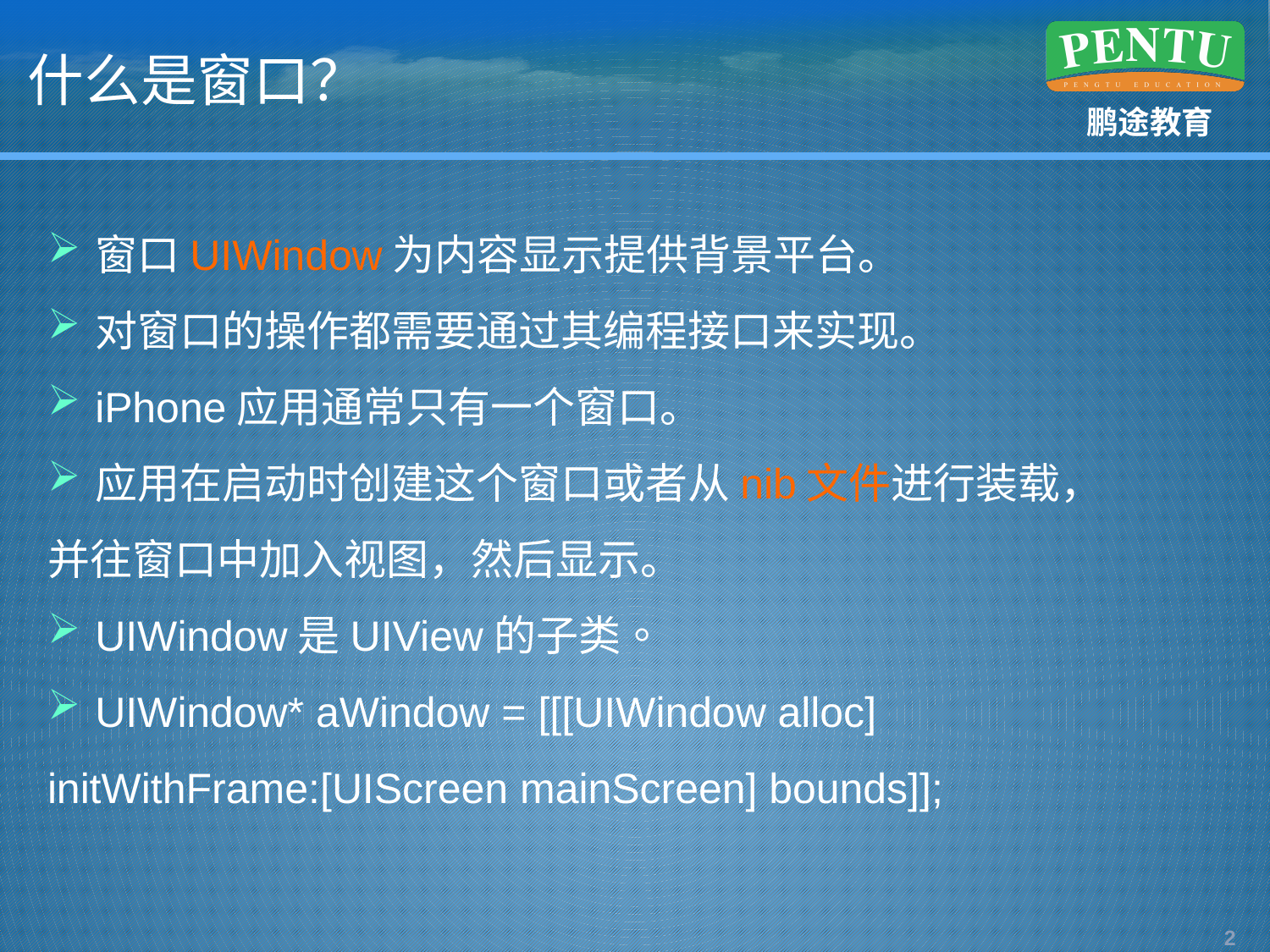

# 什么是窗口？
窗口UIWindow为内容显示提供背景平台。
对窗口的操作都需要通过其编程接口来实现。
iPhone应用通常只有一个窗口。
应用在启动时创建这个窗口或者从nib文件进行装载，
并往窗口中加入视图，然后显示。
UIWindow是UIView的子类。
UIWindow* aWindow = [[[UIWindow alloc]
initWithFrame:[UIScreen mainScreen] bounds]];
2